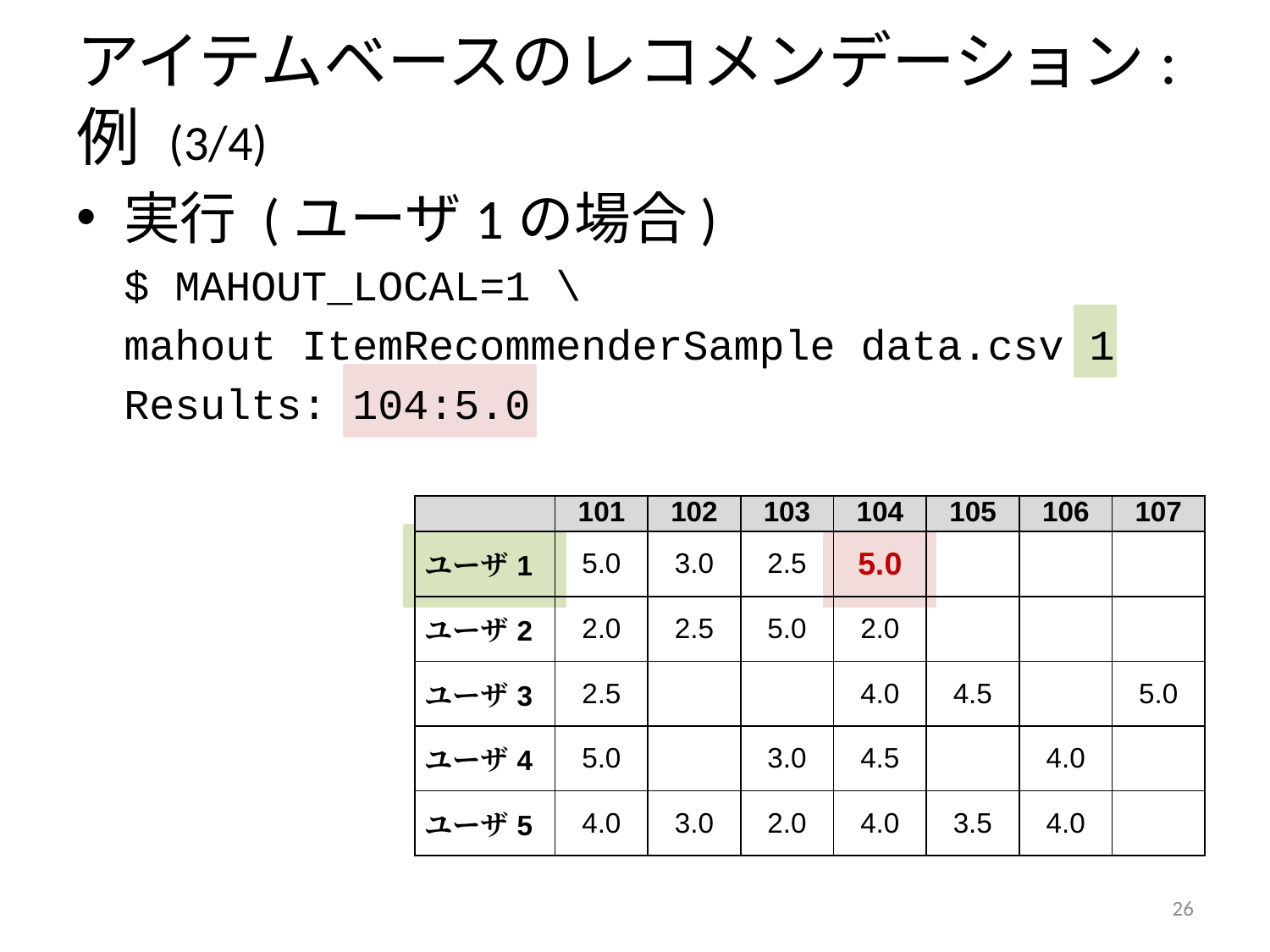

# アイテムベースのレコメンデーション:例 (3/4)
実行 (ユーザ1の場合)
	$ MAHOUT_LOCAL=1 \
	mahout ItemRecommenderSample data.csv 1
	Results: 104:5.0

|  | 101 | 102 | 103 | 104 | 105 | 106 | 107 |
| --- | --- | --- | --- | --- | --- | --- | --- |
| ユーザ1 | 5.0 | 3.0 | 2.5 | 5.0 |  |  |  |
| ユーザ2 | 2.0 | 2.5 | 5.0 | 2.0 |  |  |  |
| ユーザ3 | 2.5 |  |  | 4.0 | 4.5 |  | 5.0 |
| ユーザ4 | 5.0 |  | 3.0 | 4.5 |  | 4.0 |  |
| ユーザ5 | 4.0 | 3.0 | 2.0 | 4.0 | 3.5 | 4.0 |  |

26